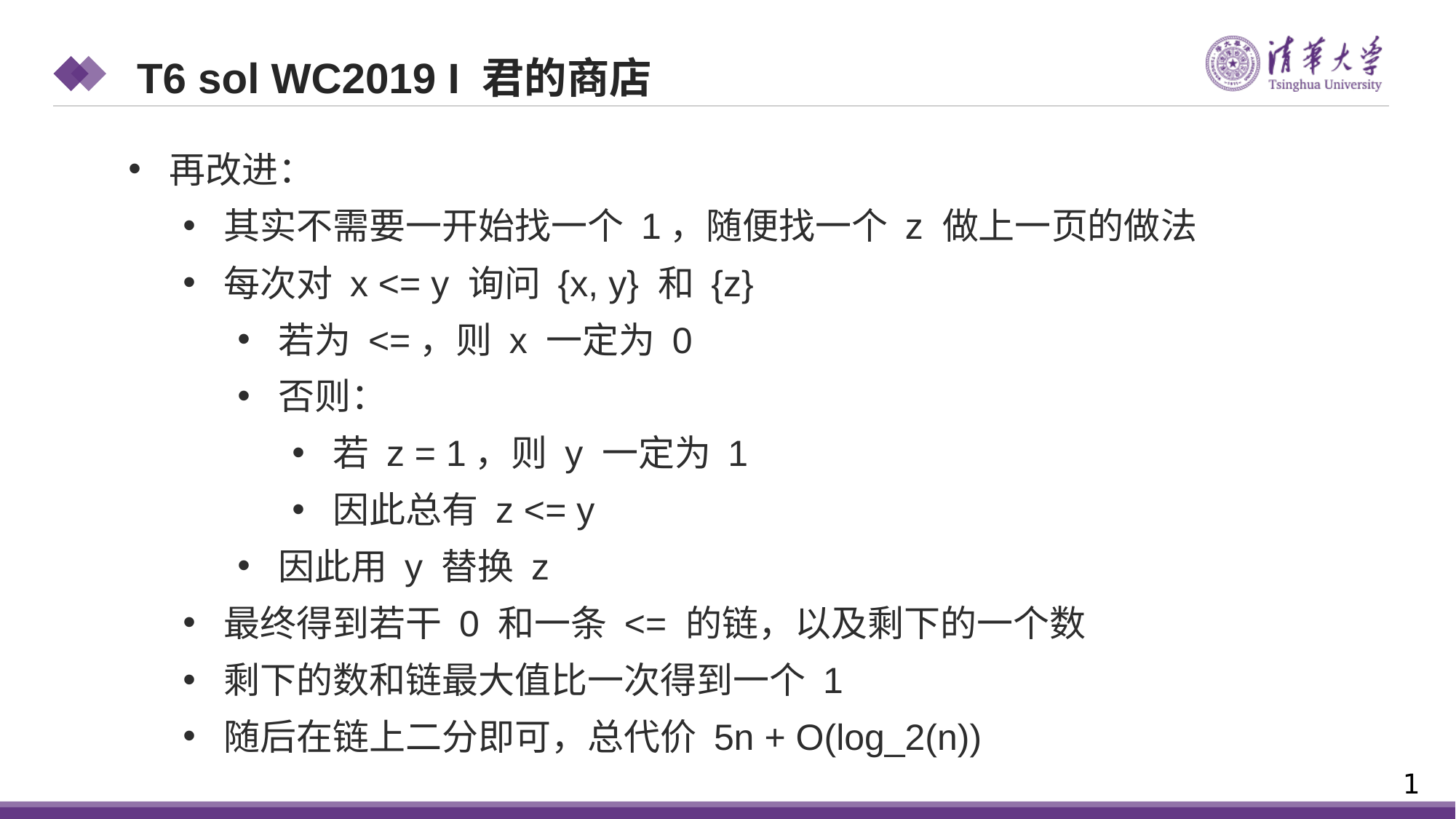

T6 sol WC2019 I 君的商店
再改进：
其实不需要一开始找一个 1，随便找一个 z 做上一页的做法
每次对 x <= y 询问 {x, y} 和 {z}
若为 <=，则 x 一定为 0
否则：
若 z = 1，则 y 一定为 1
因此总有 z <= y
因此用 y 替换 z
最终得到若干 0 和一条 <= 的链，以及剩下的一个数
剩下的数和链最大值比一次得到一个 1
随后在链上二分即可，总代价 5n + O(log_2(n))
1